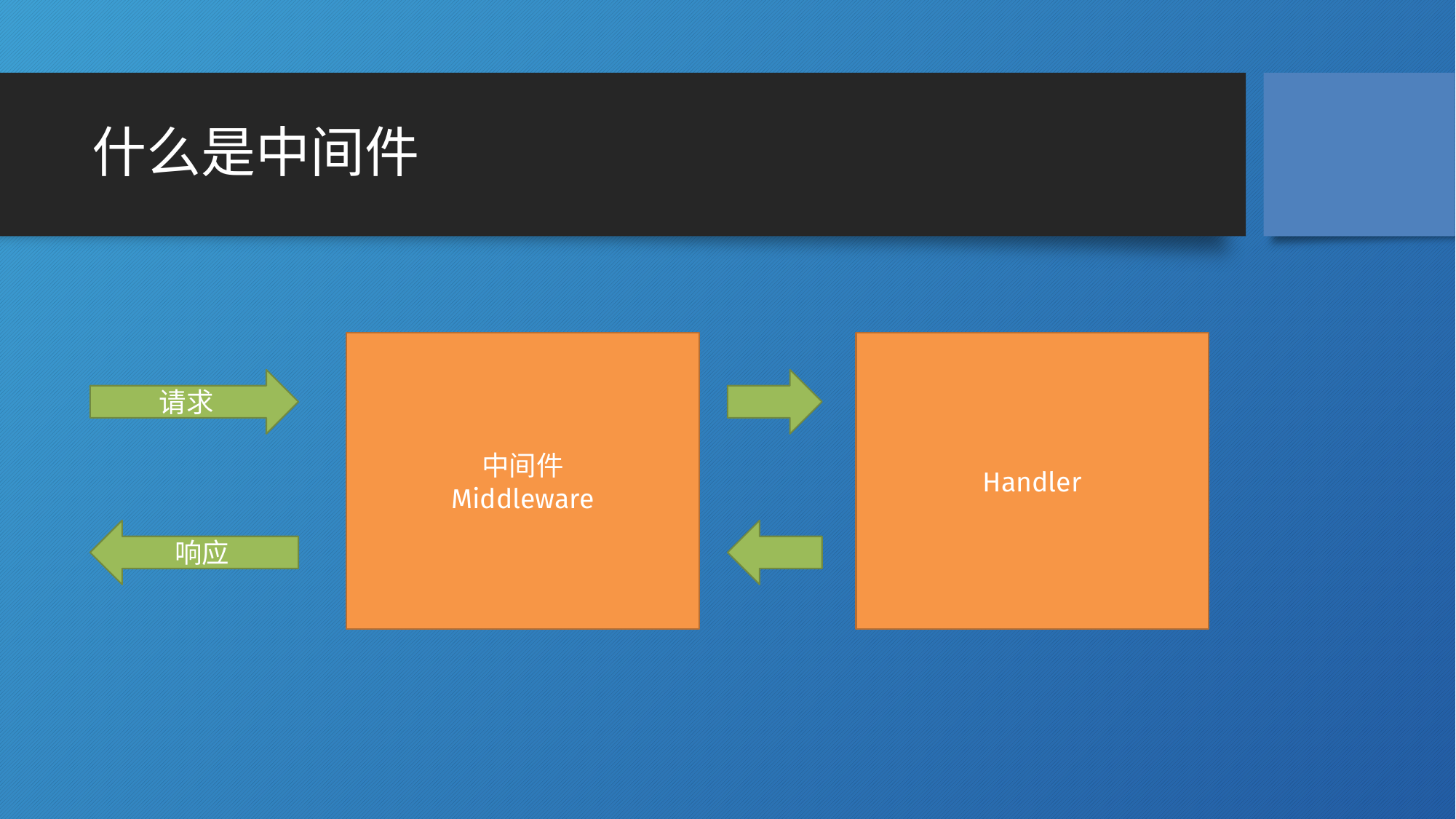

# 什么是中间件
中间件
Middleware
Handler
请求

响应